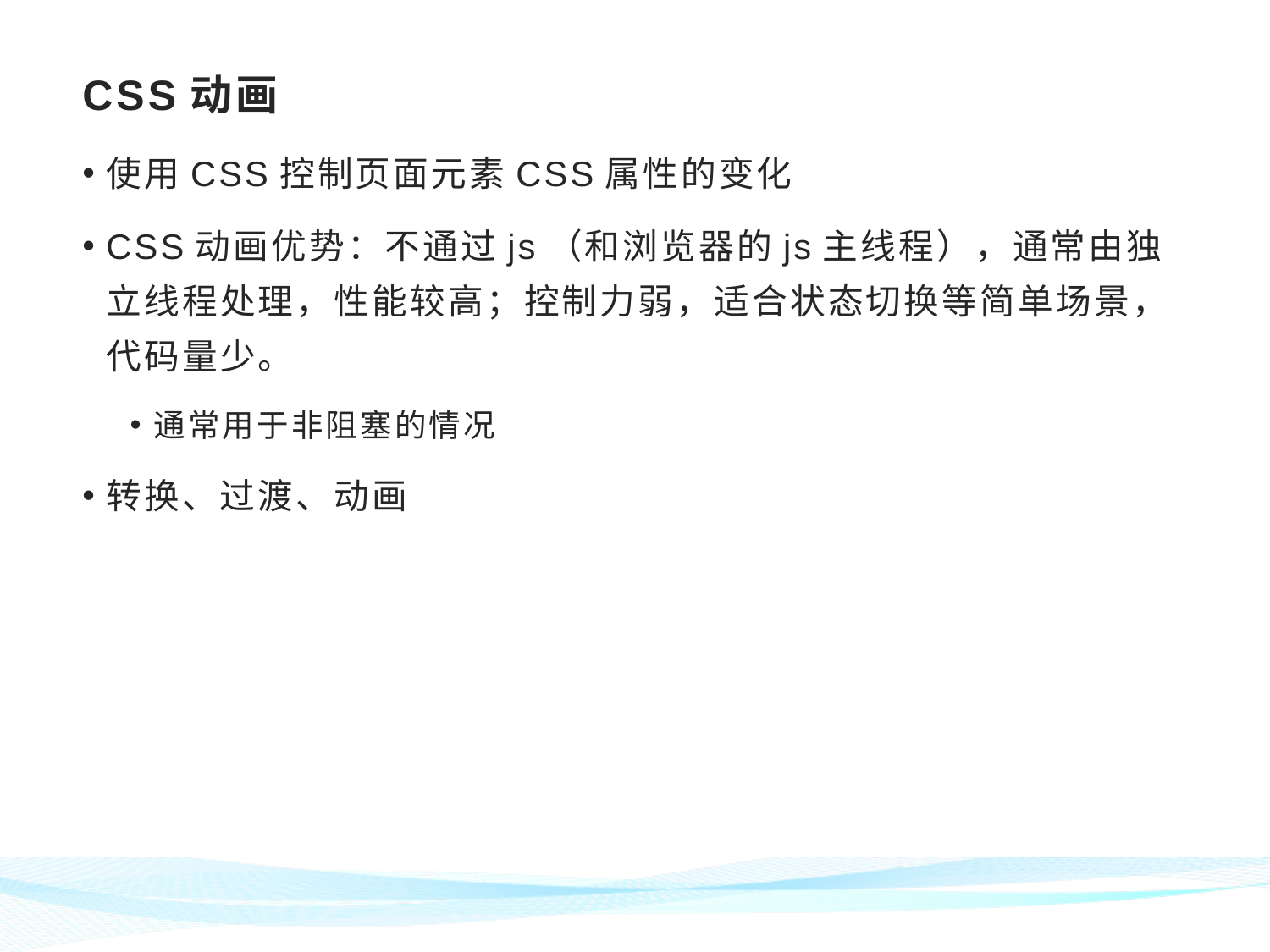

# CSS动画
使用CSS控制页面元素CSS属性的变化
CSS动画优势：不通过js（和浏览器的js主线程），通常由独立线程处理，性能较高；控制力弱，适合状态切换等简单场景，代码量少。
通常用于非阻塞的情况
转换、过渡、动画